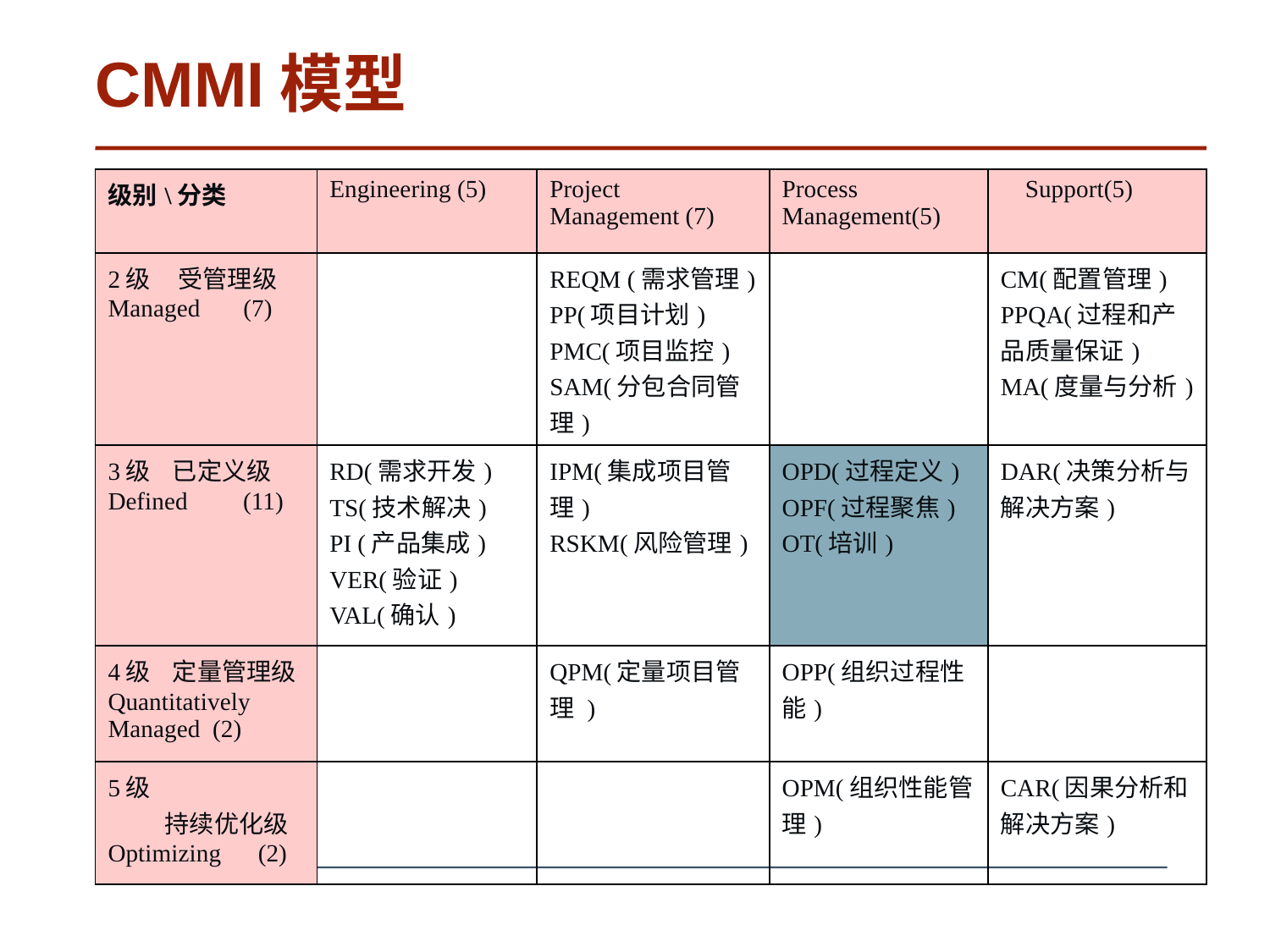

# CMMI模型
| 级别\分类 | Engineering (5) | Project Management (7) | Process Management(5) | Support(5) |
| --- | --- | --- | --- | --- |
| 2级 受管理级 Managed (7) |  | REQM (需求管理) PP(项目计划) PMC(项目监控) SAM(分包合同管理) |  | CM(配置管理) PPQA(过程和产品质量保证) MA(度量与分析) |
| 3级 已定义级 Defined (11) | RD(需求开发) TS(技术解决) PI (产品集成) VER(验证) VAL(确认) | IPM(集成项目管理) RSKM(风险管理) | OPD(过程定义) OPF(过程聚焦) OT(培训) | DAR(决策分析与解决方案) |
| 4级 定量管理级 Quantitatively Managed (2) |  | QPM(定量项目管 理 ) | OPP(组织过程性 能) |  |
| 5级 持续优化级 Optimizing (2) |  |  | OPM(组织性能管理) | CAR(因果分析和解决方案) |